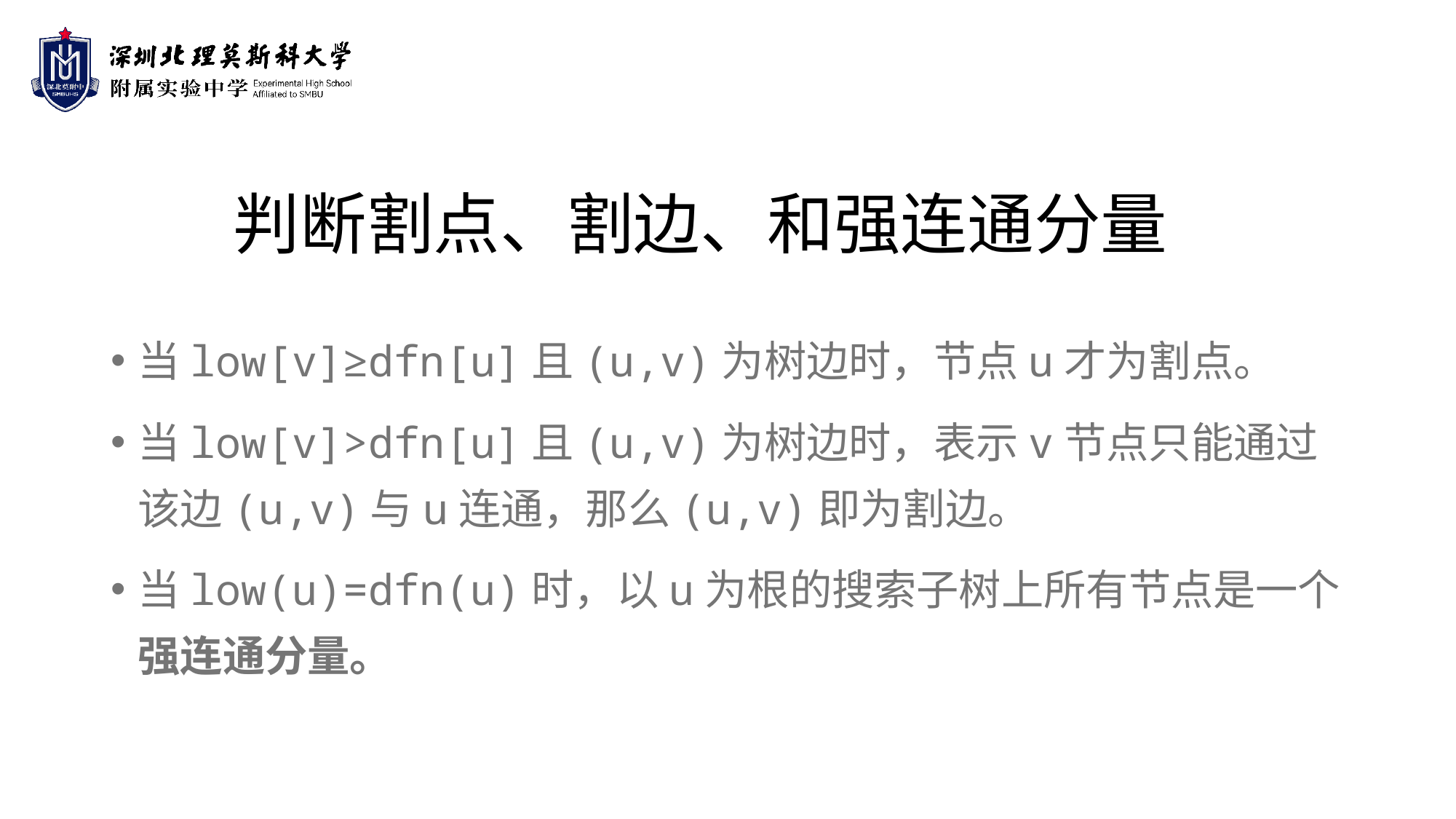

判断割点、割边、和强连通分量
当low[v]≥dfn[u]且(u,v)为树边时，节点u才为割点。
当low[v]>dfn[u]且(u,v)为树边时，表示v节点只能通过该边(u,v)与u连通，那么(u,v)即为割边。
当low(u)=dfn(u)时，以u为根的搜索子树上所有节点是一个强连通分量。